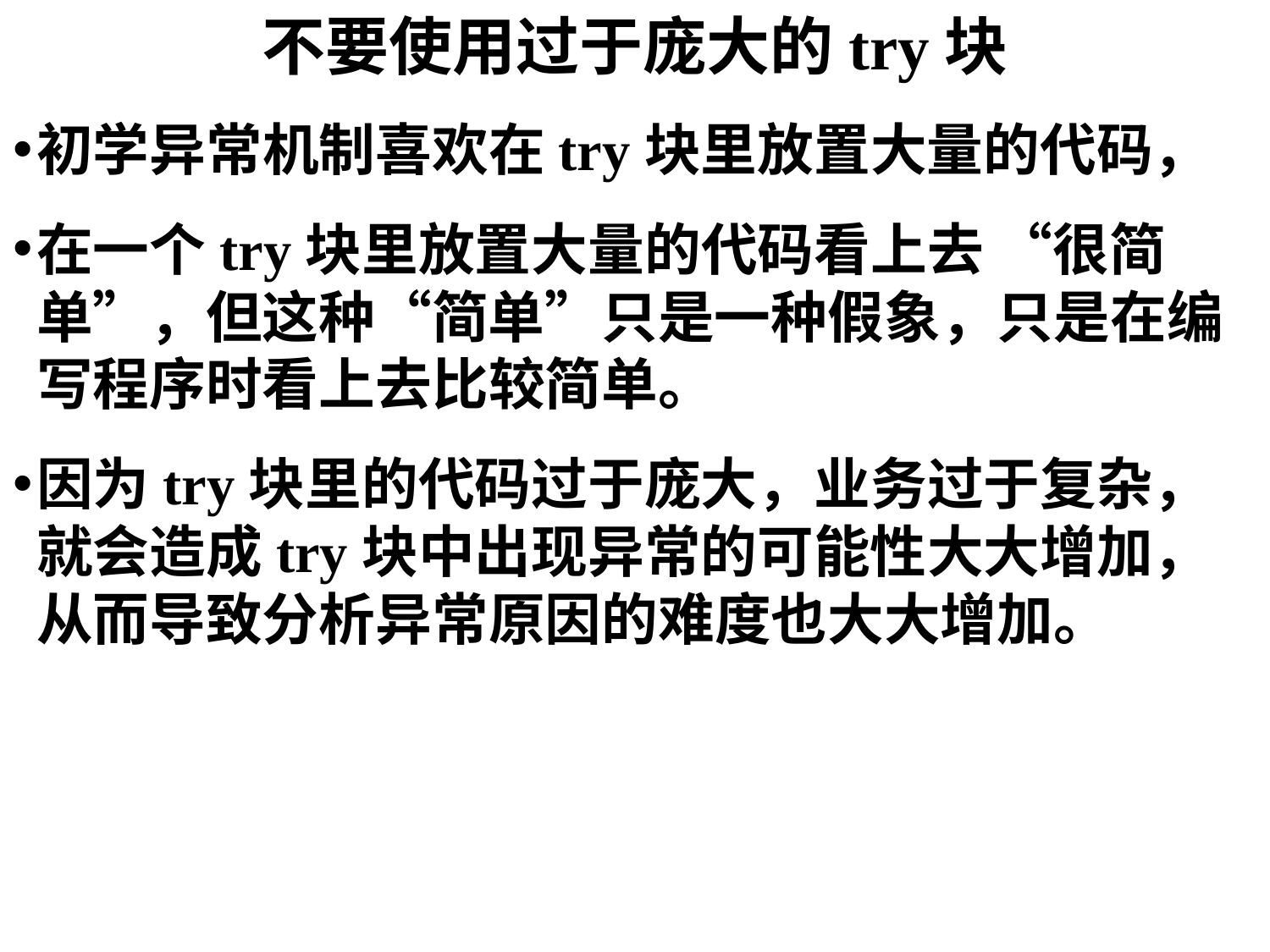

不要使用过于庞大的try块
初学异常机制喜欢在try块里放置大量的代码，
在一个try块里放置大量的代码看上去 “很简单”，但这种“简单”只是一种假象，只是在编写程序时看上去比较简单。
因为try块里的代码过于庞大，业务过于复杂，就会造成try块中出现异常的可能性大大增加，从而导致分析异常原因的难度也大大增加。